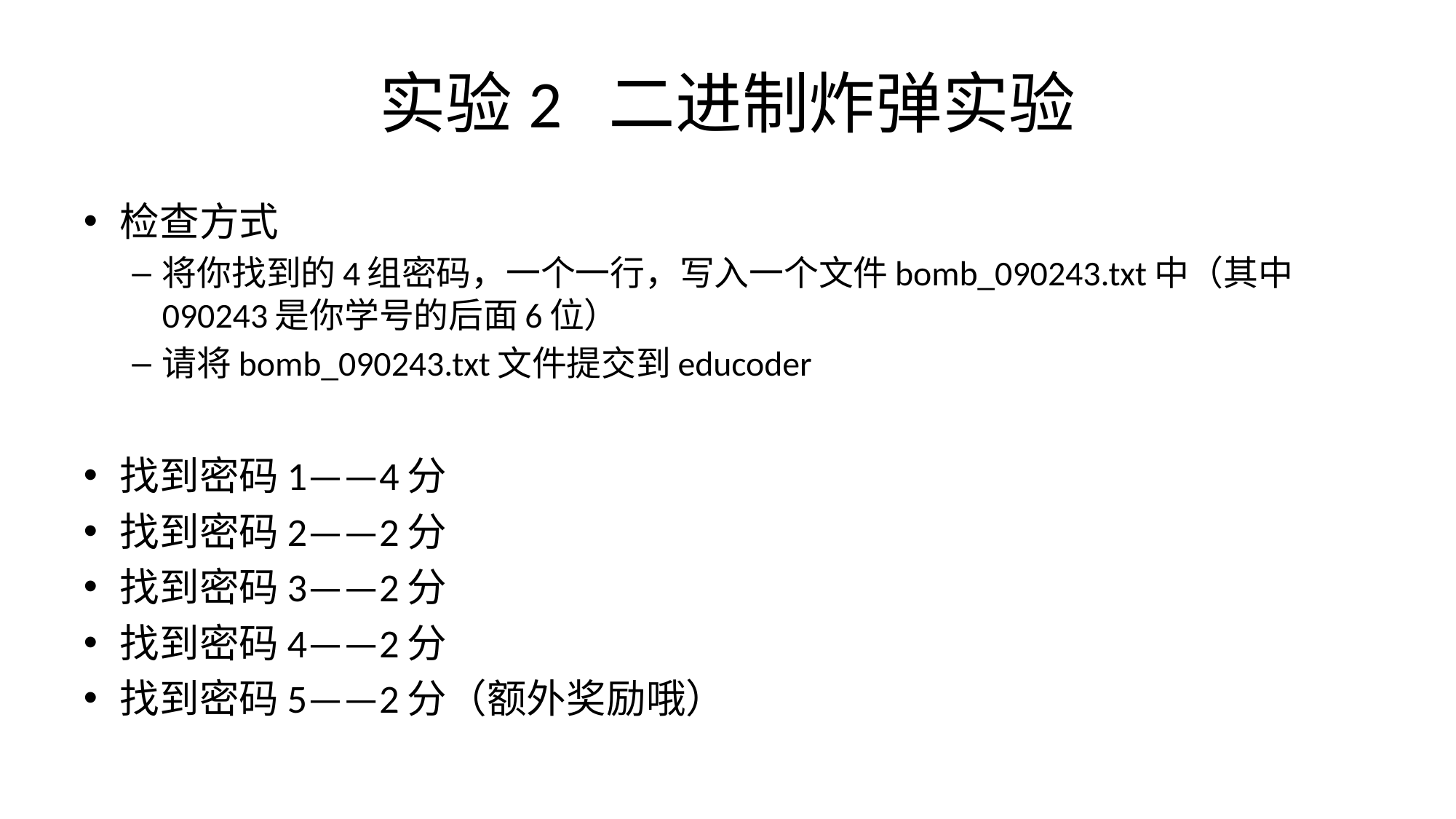

# 实验2  二进制炸弹实验
检查方式
将你找到的4组密码，一个一行，写入一个文件bomb_090243.txt中（其中090243是你学号的后面6位）
请将bomb_090243.txt文件提交到educoder

找到密码1——4分
找到密码2——2分
找到密码3——2分
找到密码4——2分
找到密码5——2分（额外奖励哦）